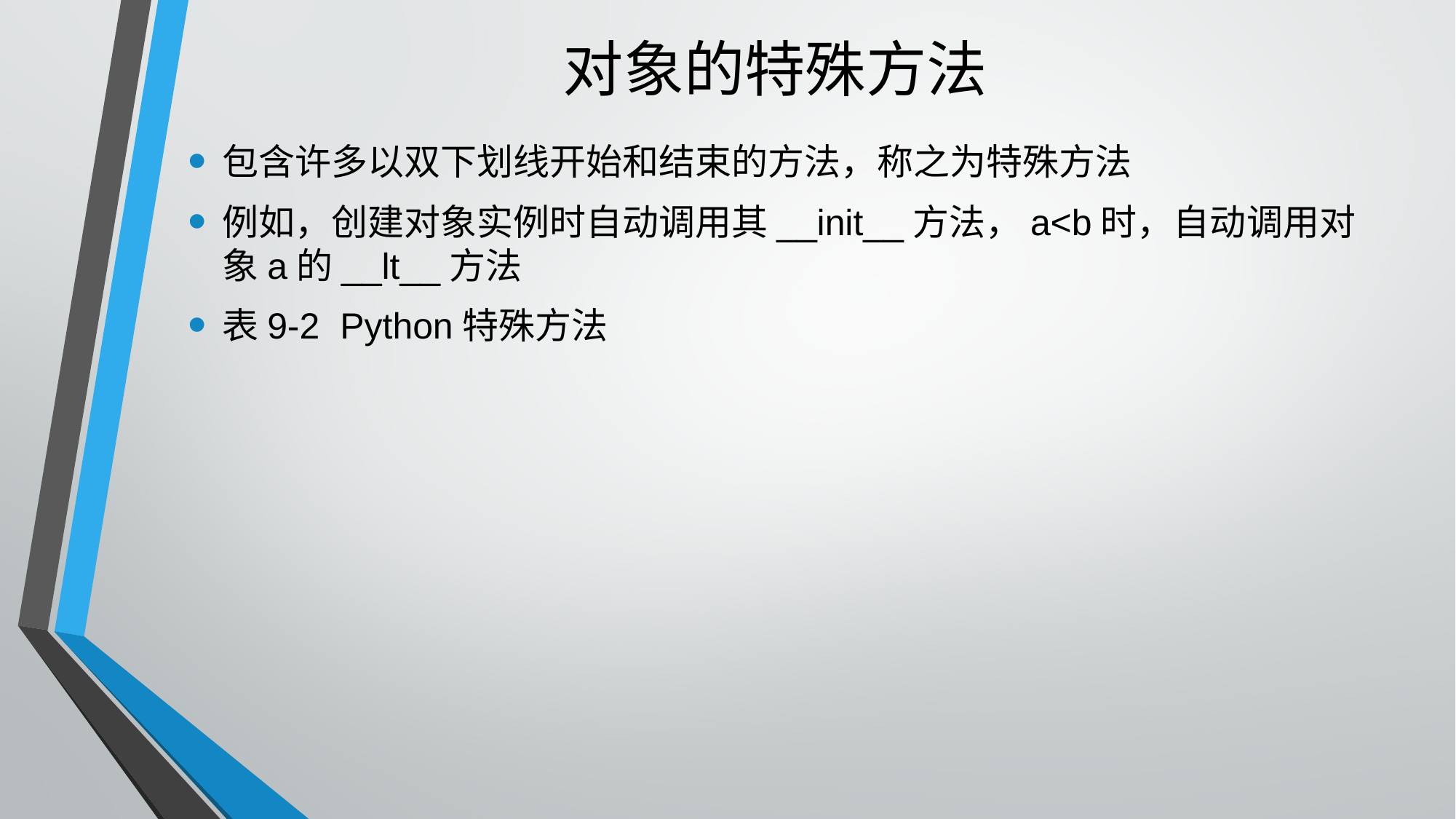

# 对象的特殊方法
包含许多以双下划线开始和结束的方法，称之为特殊方法
例如，创建对象实例时自动调用其__init__方法，a<b时，自动调用对象a的__lt__方法
表9-2  Python特殊方法